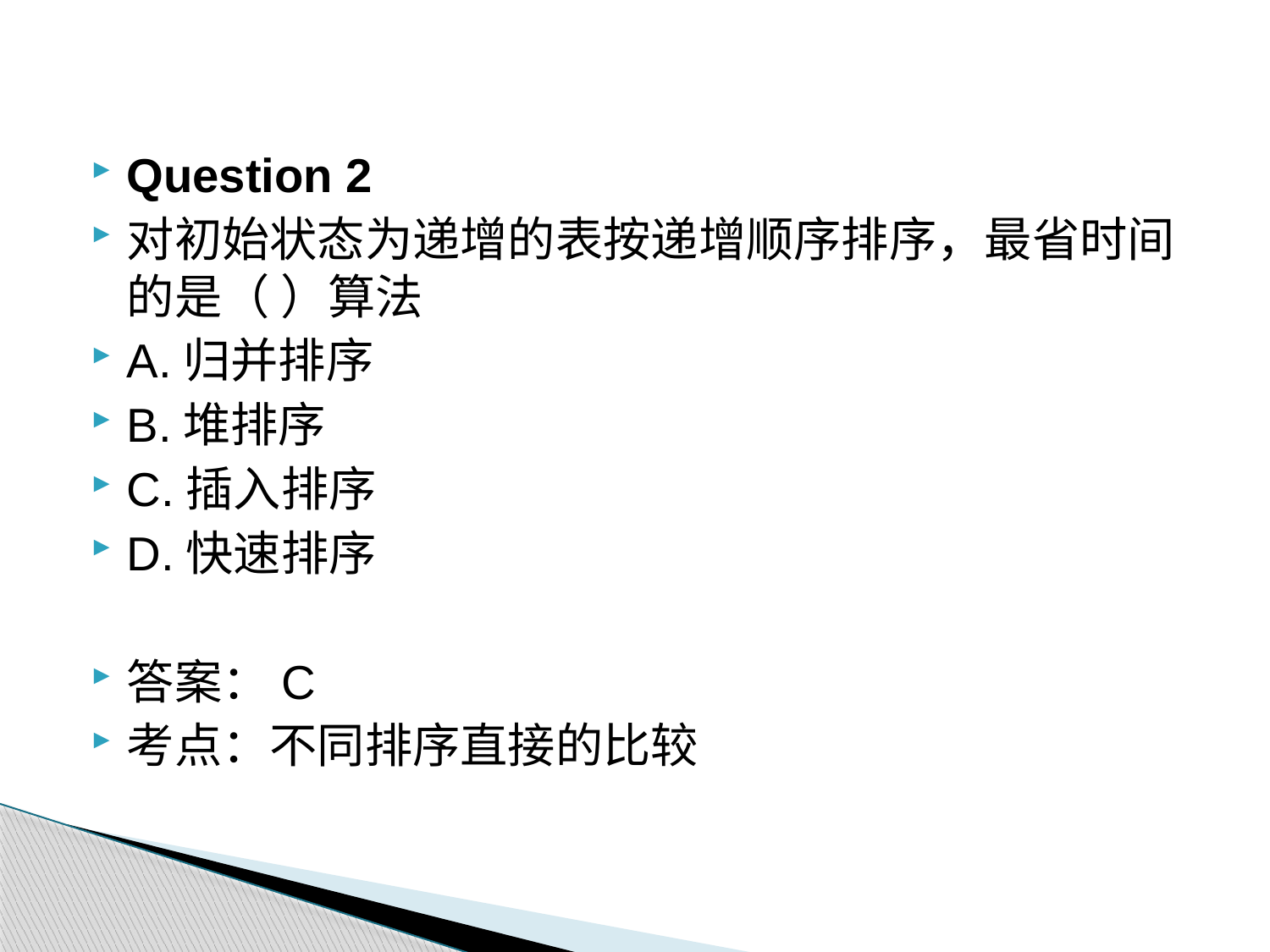

Question 2
对初始状态为递增的表按递增顺序排序，最省时间的是（ ）算法
A.归并排序
B.堆排序
C.插入排序
D.快速排序

答案：C
考点：不同排序直接的比较